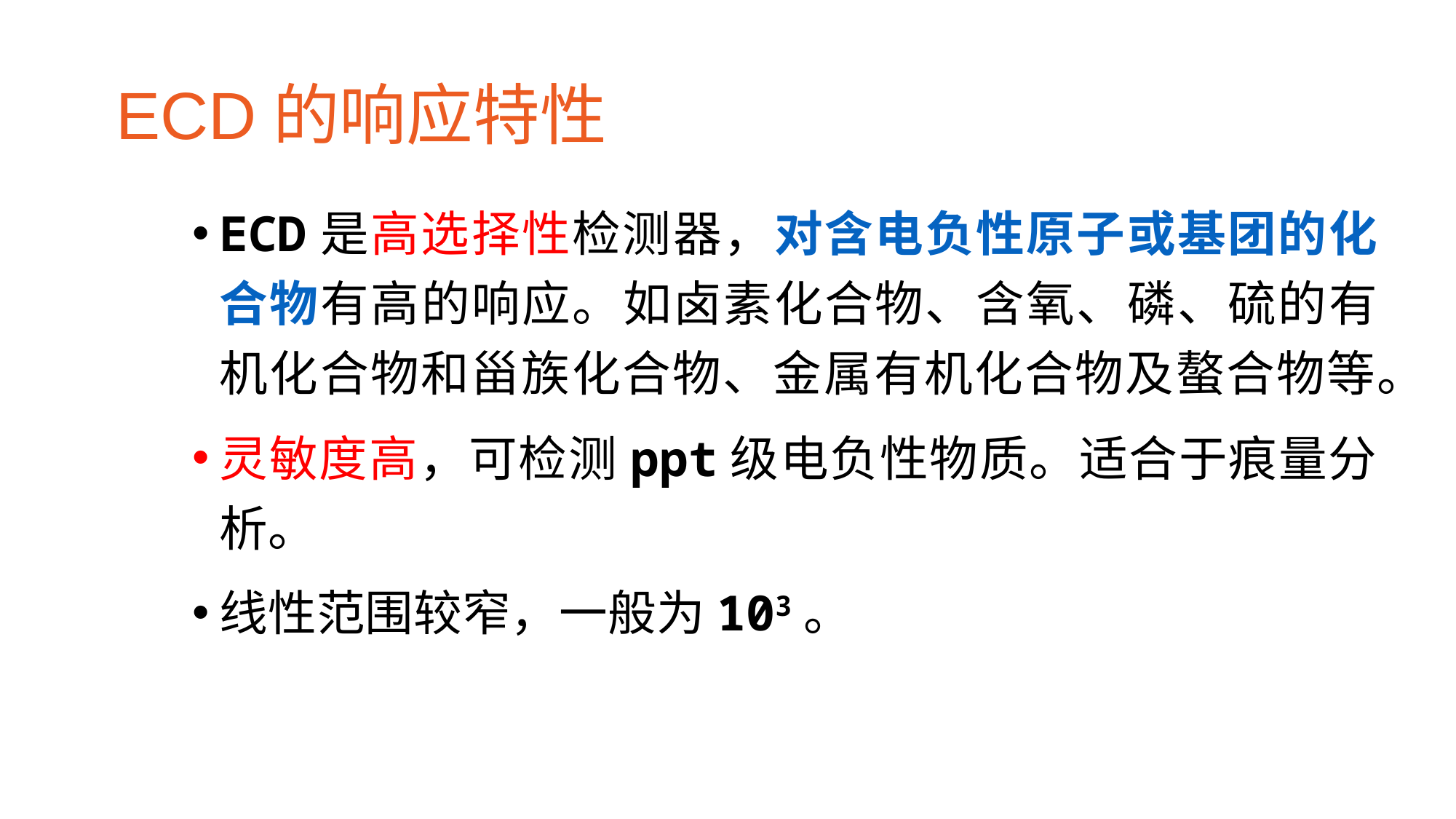

ECD的响应特性
ECD是高选择性检测器，对含电负性原子或基团的化合物有高的响应。如卤素化合物、含氧、磷、硫的有机化合物和甾族化合物、金属有机化合物及螯合物等。
灵敏度高，可检测ppt级电负性物质。适合于痕量分析。
线性范围较窄，一般为103。